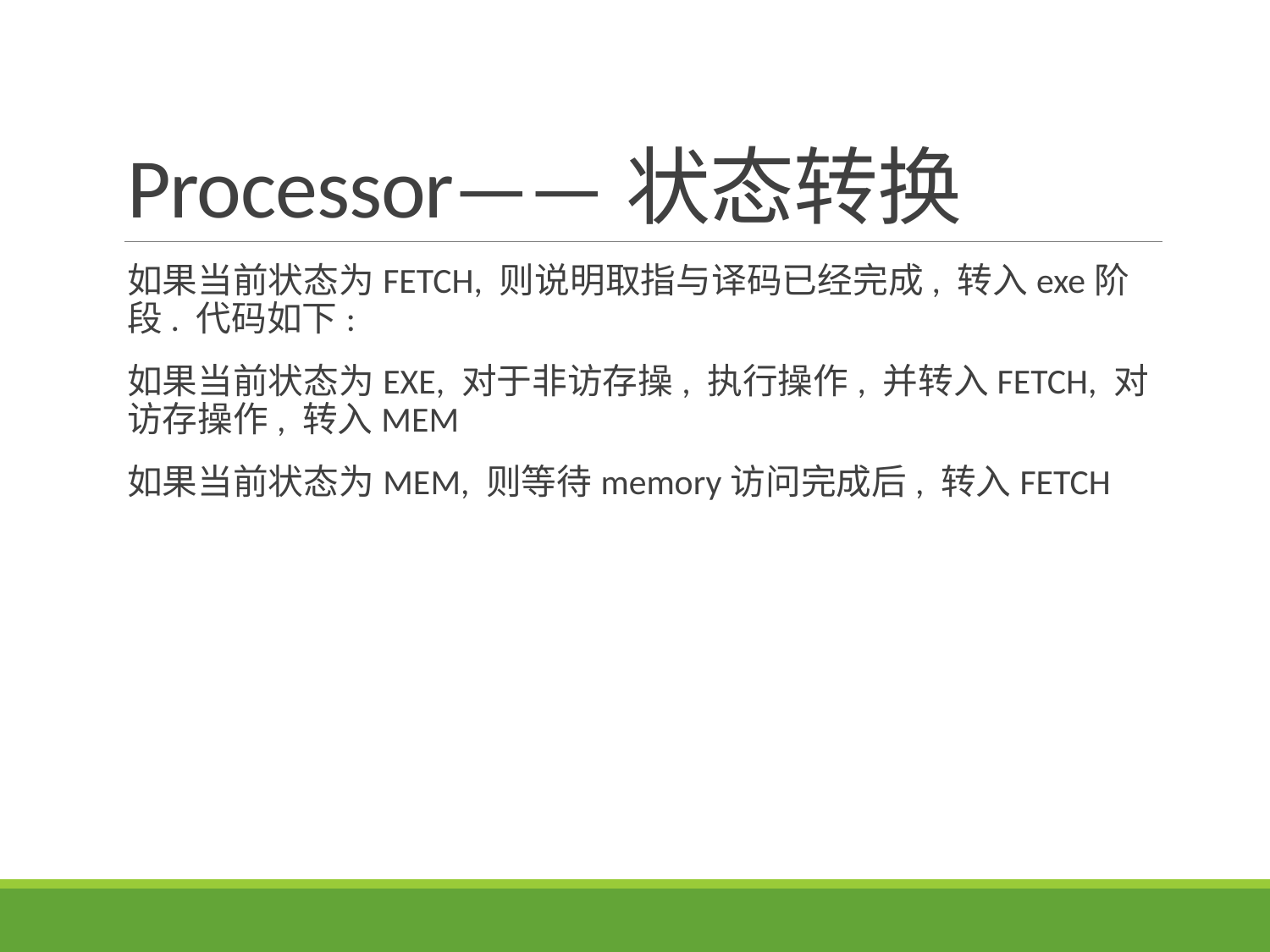

# Processor——状态转换
如果当前状态为FETCH, 则说明取指与译码已经完成, 转入exe阶段. 代码如下:
如果当前状态为EXE, 对于非访存操, 执行操作, 并转入FETCH, 对访存操作, 转入MEM
如果当前状态为MEM, 则等待memory访问完成后, 转入FETCH